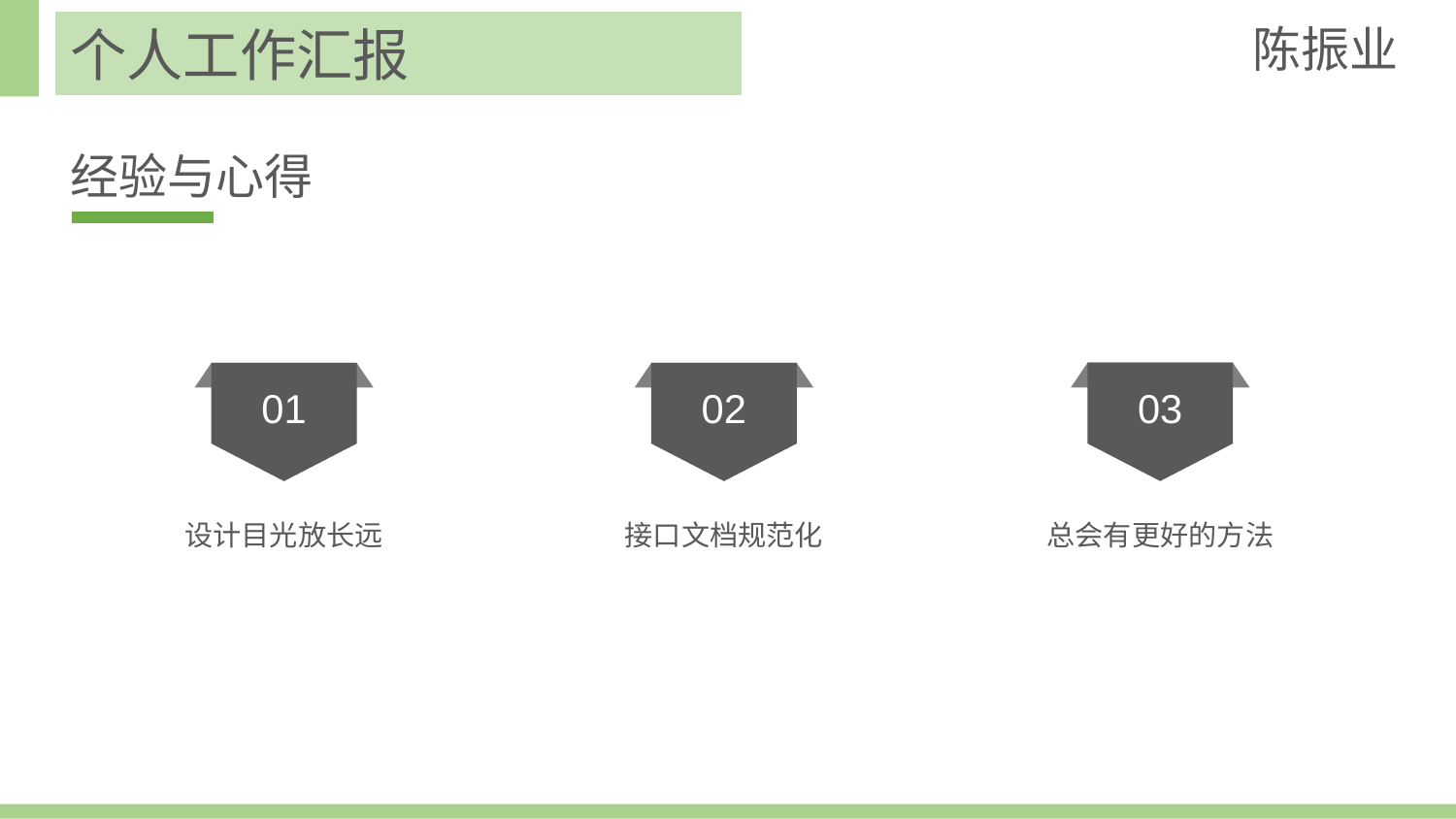

陈振业
个人工作汇报
经验与心得

03

01

02
总会有更好的方法
接口文档规范化
设计目光放长远